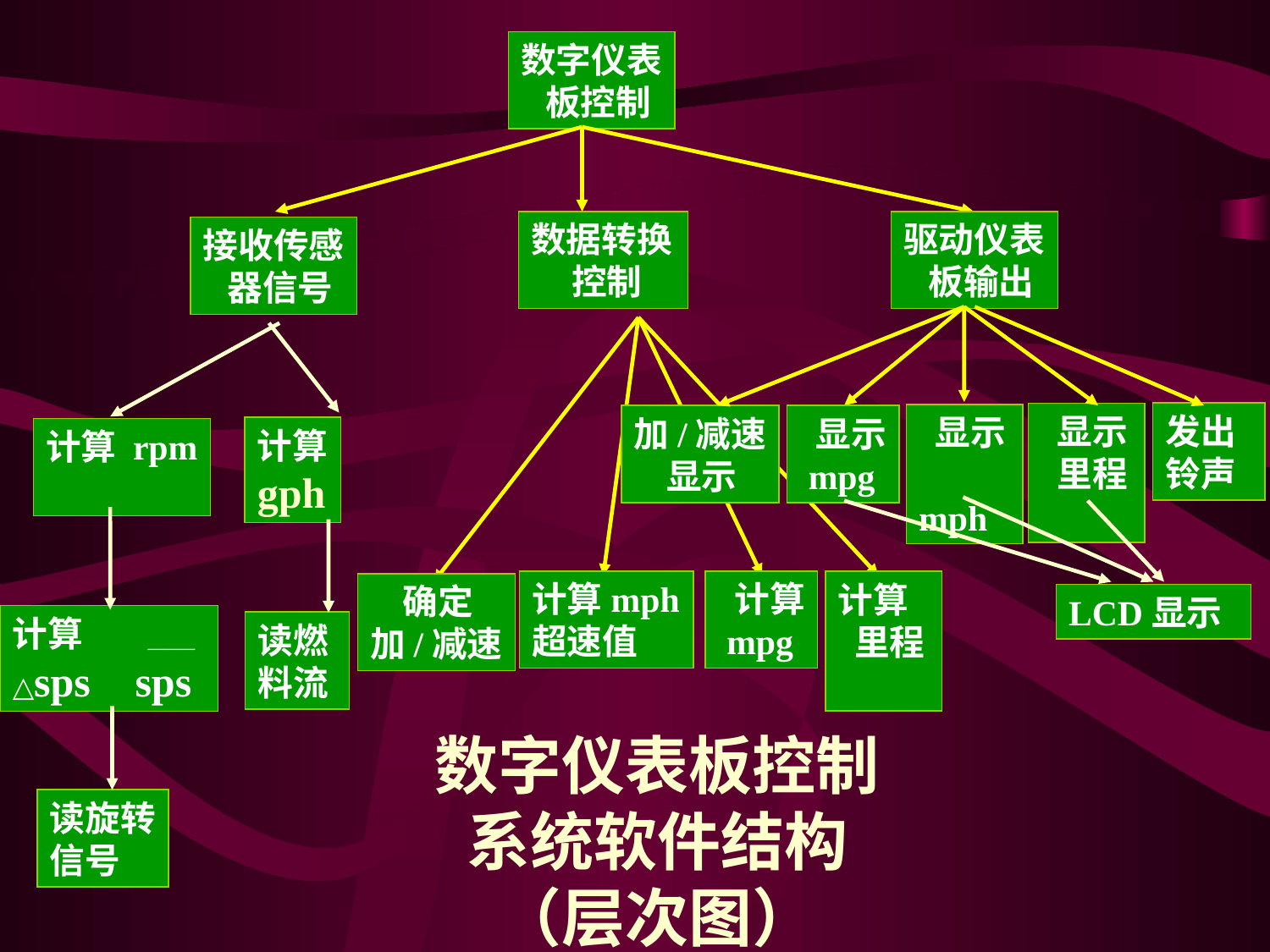

数字仪表
  板控制

数据转换
    控制
驱动仪表
  板输出
接收传感
  器信号

 显示
 里程
发出
铃声
 显示      mph
加/减速
   显示
 显示
 mpg
计算
gph
计算 rpm

计算mph
超速值
 计算
 mpg
计算
 里程
   确定
加/减速
LCD显示
计算       ___
△sps     sps
读燃
料流

数字仪表板控制系统软件结构（层次图）
读旋转
信号

108